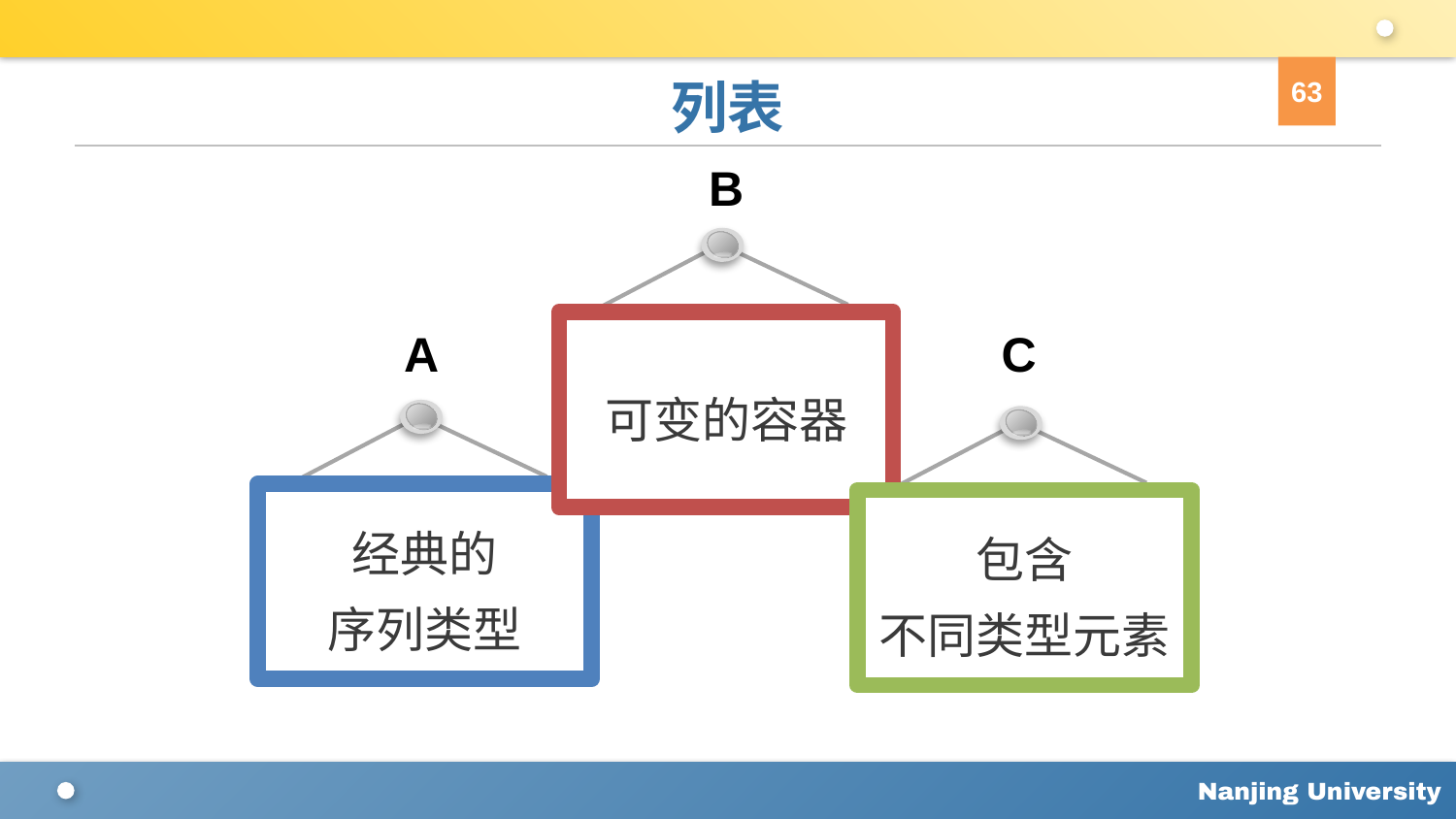

63
# 列表
B

A
C
可变的容器

经典的
序列类型
包含
不同类型元素